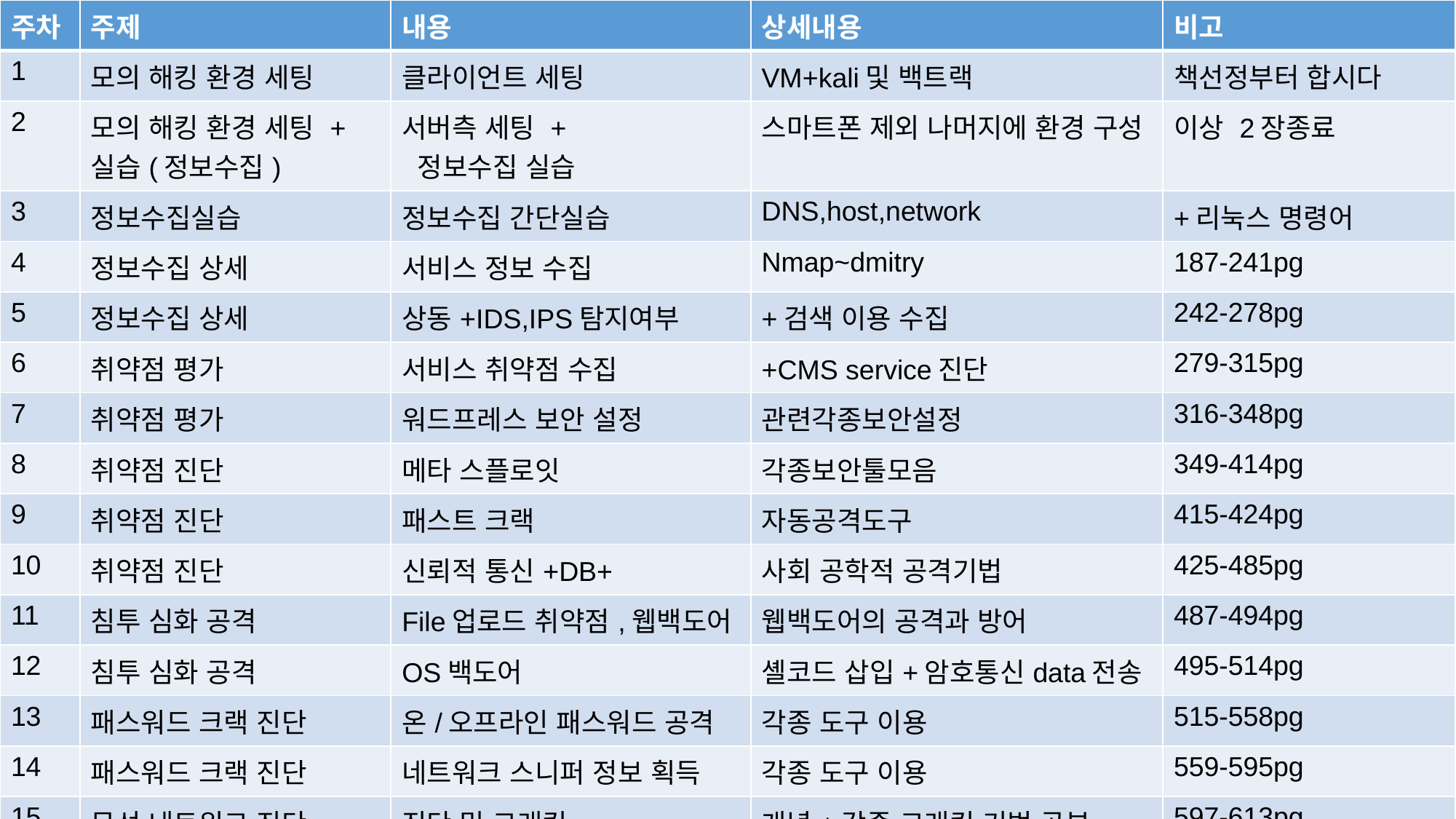

| 주차 | 주제 | 내용 | 상세내용 | 비고 |
| --- | --- | --- | --- | --- |
| 1 | 모의 해킹 환경 세팅 | 클라이언트 세팅 | VM+kali및 백트랙 | 책선정부터 합시다 |
| 2 | 모의 해킹 환경 세팅 + 실습(정보수집) | 서버측 세팅 + 정보수집 실습 | 스마트폰 제외 나머지에 환경 구성 | 이상 2장종료 |
| 3 | 정보수집실습 | 정보수집 간단실습 | DNS,host,network | +리눅스 명령어 |
| 4 | 정보수집 상세 | 서비스 정보 수집 | Nmap~dmitry | 187-241pg |
| 5 | 정보수집 상세 | 상동+IDS,IPS탐지여부 | +검색 이용 수집 | 242-278pg |
| 6 | 취약점 평가 | 서비스 취약점 수집 | +CMS service진단 | 279-315pg |
| 7 | 취약점 평가 | 워드프레스 보안 설정 | 관련각종보안설정 | 316-348pg |
| 8 | 취약점 진단 | 메타 스플로잇 | 각종보안툴모음 | 349-414pg |
| 9 | 취약점 진단 | 패스트 크랙 | 자동공격도구 | 415-424pg |
| 10 | 취약점 진단 | 신뢰적 통신+DB+ | 사회 공학적 공격기법 | 425-485pg |
| 11 | 침투 심화 공격 | File업로드 취약점,웹백도어 | 웹백도어의 공격과 방어 | 487-494pg |
| 12 | 침투 심화 공격 | OS백도어 | 셸코드 삽입+암호통신data전송 | 495-514pg |
| 13 | 패스워드 크랙 진단 | 온/오프라인 패스워드 공격 | 각종 도구 이용 | 515-558pg |
| 14 | 패스워드 크랙 진단 | 네트워크 스니퍼 정보 획득 | 각종 도구 이용 | 559-595pg |
| 15 | 무선 네트워크 진단 | 진단 및 크래킹 | 개념+각종 크래킹 기법 공부 | 597-613pg |
| 16 | 무선 네트워크 진단 | 세션사이드재킹 | 각종 도구 활용 | 614-643pg |
#